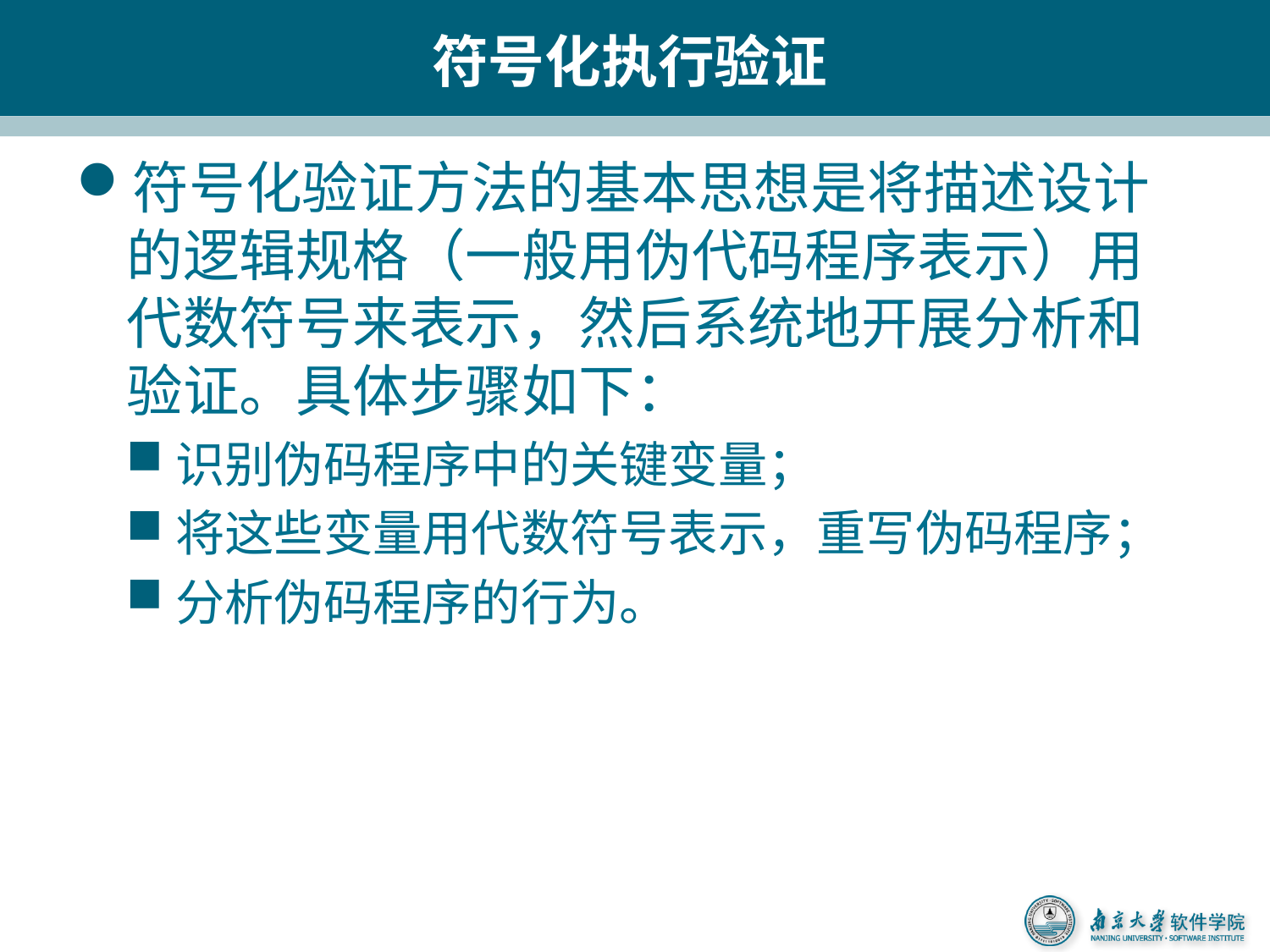

# 符号化执行验证
符号化验证方法的基本思想是将描述设计的逻辑规格（一般用伪代码程序表示）用代数符号来表示，然后系统地开展分析和验证。具体步骤如下：
识别伪码程序中的关键变量；
将这些变量用代数符号表示，重写伪码程序；
分析伪码程序的行为。